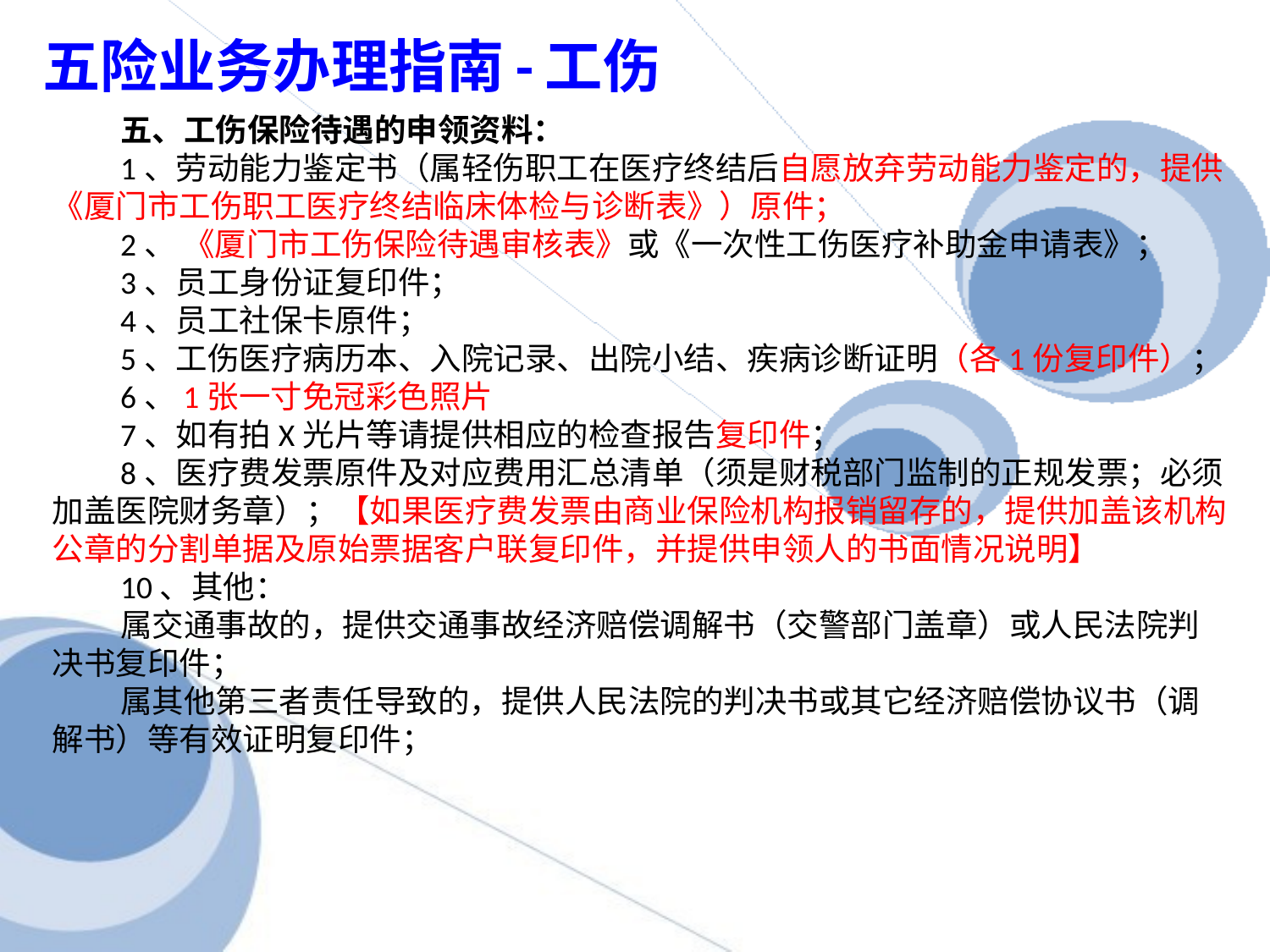

五险业务办理指南-工伤
五、工伤保险待遇的申领资料：
1、劳动能力鉴定书（属轻伤职工在医疗终结后自愿放弃劳动能力鉴定的，提供《厦门市工伤职工医疗终结临床体检与诊断表》）原件；
2、 《厦门市工伤保险待遇审核表》或《一次性工伤医疗补助金申请表》；
3、员工身份证复印件；
4、员工社保卡原件；
5、工伤医疗病历本、入院记录、出院小结、疾病诊断证明（各1份复印件）；
6、1张一寸免冠彩色照片
7、如有拍X光片等请提供相应的检查报告复印件；
8、医疗费发票原件及对应费用汇总清单（须是财税部门监制的正规发票；必须加盖医院财务章）；【如果医疗费发票由商业保险机构报销留存的，提供加盖该机构公章的分割单据及原始票据客户联复印件，并提供申领人的书面情况说明】
10、其他：
属交通事故的，提供交通事故经济赔偿调解书（交警部门盖章）或人民法院判决书复印件；
属其他第三者责任导致的，提供人民法院的判决书或其它经济赔偿协议书（调解书）等有效证明复印件；